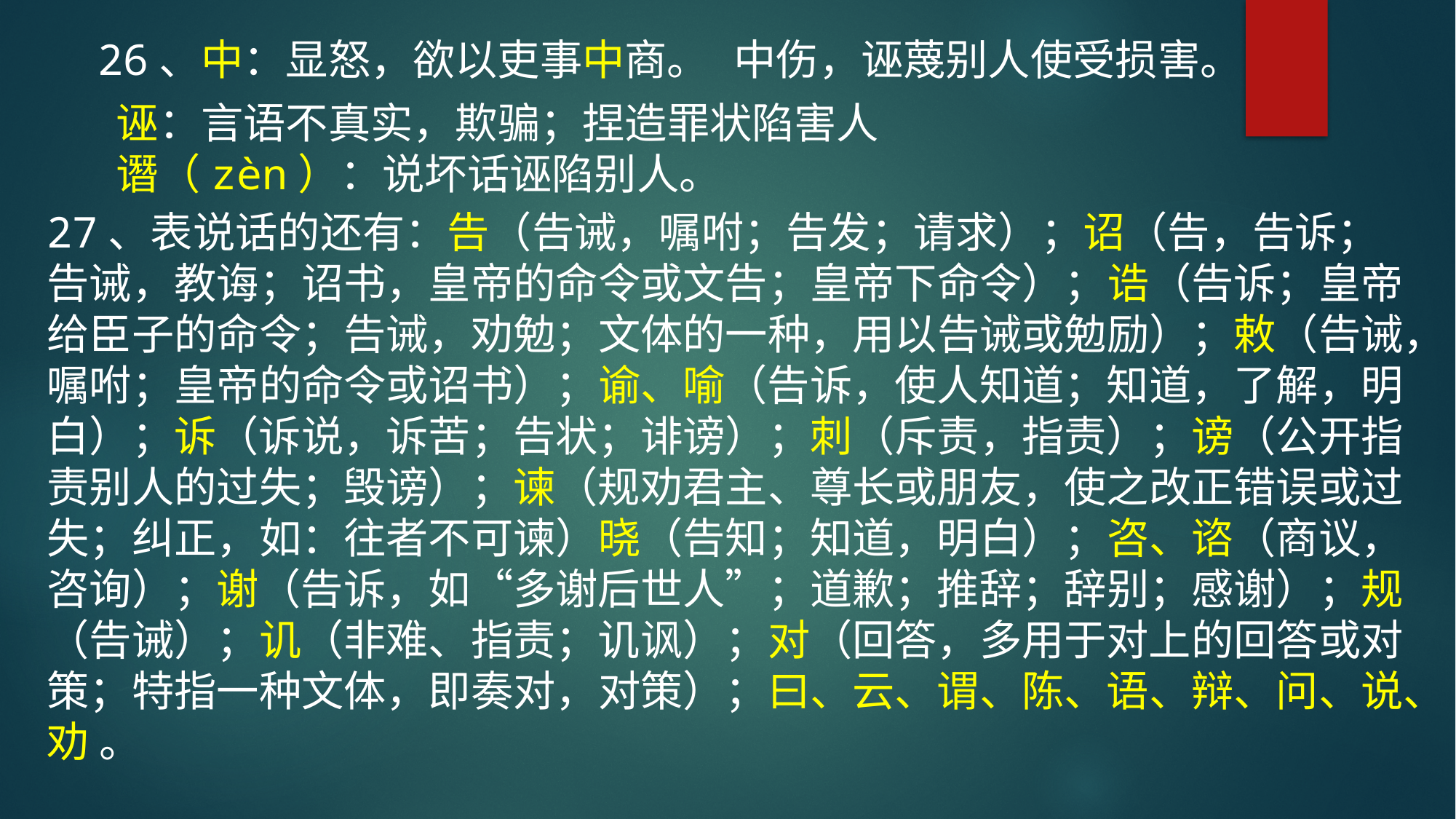

26、中：显怒，欲以吏事中商。
中伤，诬蔑别人使受损害。
诬：言语不真实，欺骗；捏造罪状陷害人
谮（zèn）：说坏话诬陷别人。
27、表说话的还有：告（告诫，嘱咐；告发；请求）；诏（告，告诉；告诫，教诲；诏书，皇帝的命令或文告；皇帝下命令）；诰（告诉；皇帝给臣子的命令；告诫，劝勉；文体的一种，用以告诫或勉励）；敕（告诫，嘱咐；皇帝的命令或诏书）；谕、喻（告诉，使人知道；知道，了解，明白）；诉（诉说，诉苦；告状；诽谤）；刺（斥责，指责）；谤（公开指责别人的过失；毁谤）；谏（规劝君主、尊长或朋友，使之改正错误或过失；纠正，如：往者不可谏）晓（告知；知道，明白）；咨、谘（商议，咨询）；谢（告诉，如“多谢后世人”；道歉；推辞；辞别；感谢）；规（告诫）；讥（非难、指责；讥讽）；对（回答，多用于对上的回答或对策；特指一种文体，即奏对，对策）；曰、云、谓、陈、语、辩、问、说、劝 。